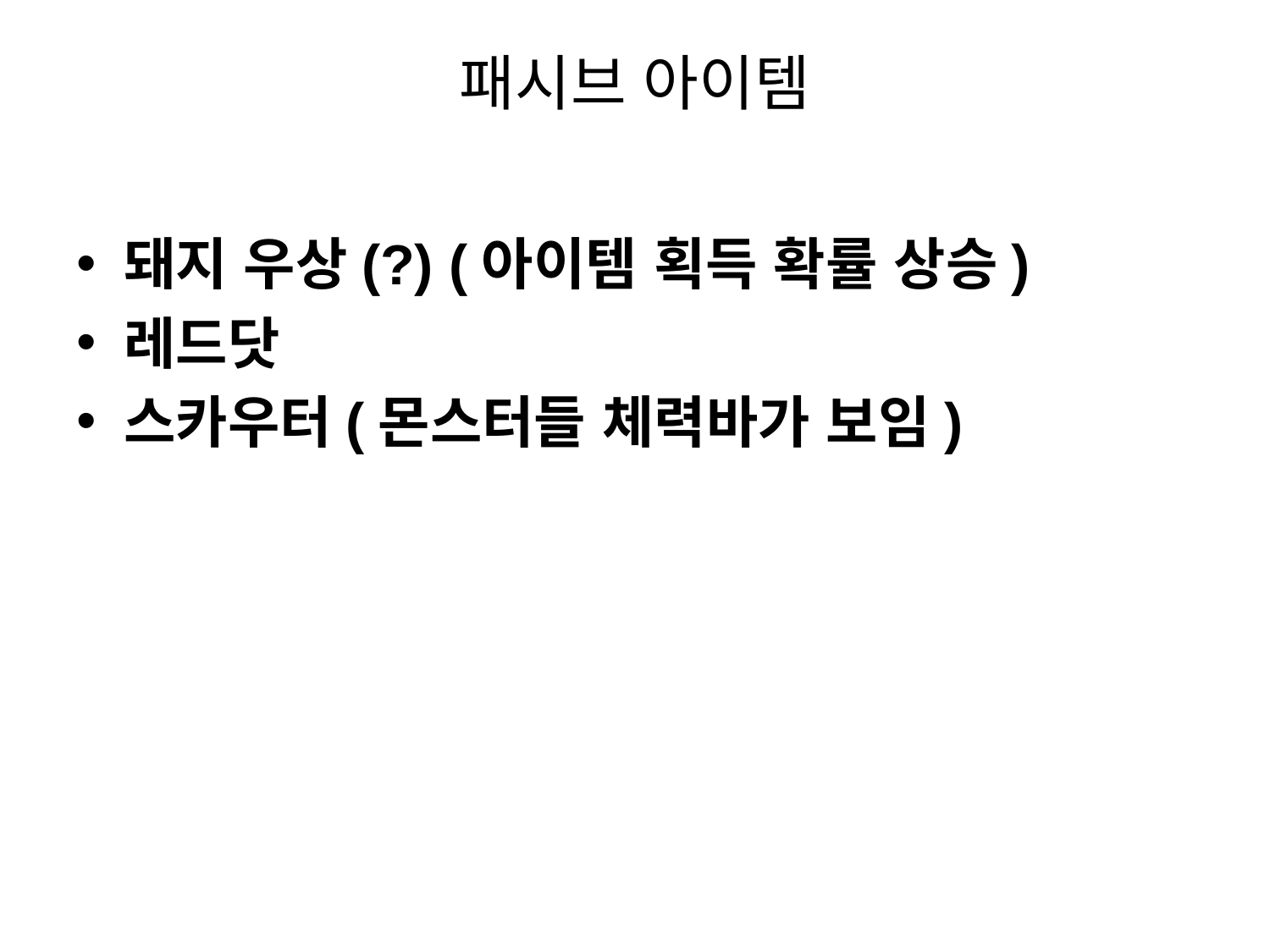

# 패시브 아이템
돼지 우상(?) (아이템 획득 확률 상승)
레드닷
스카우터(몬스터들 체력바가 보임)